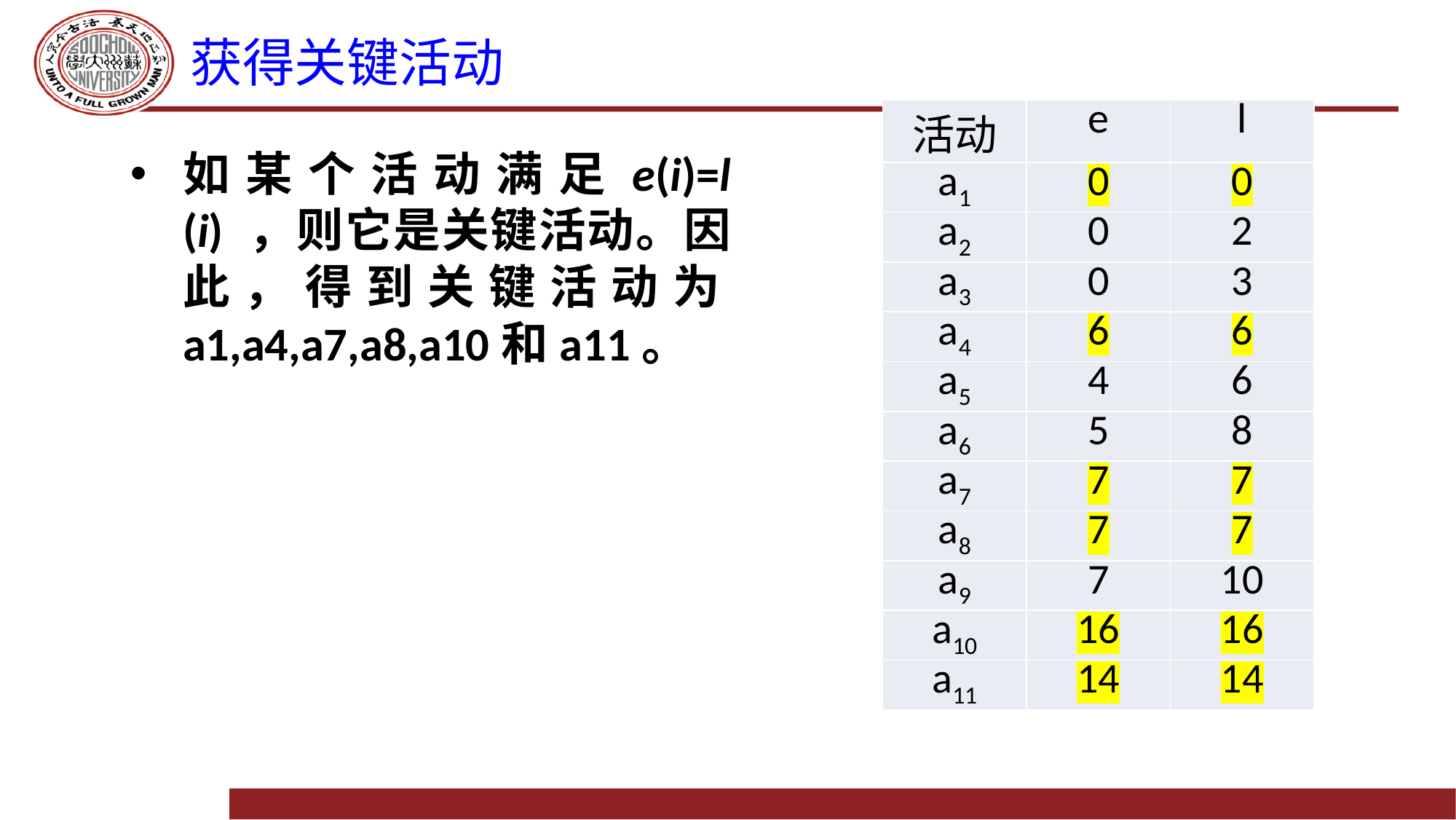

# 获得关键活动
| 活动 | e | l |
| --- | --- | --- |
| a1 | 0 | 0 |
| a2 | 0 | 2 |
| a3 | 0 | 3 |
| a4 | 6 | 6 |
| a5 | 4 | 6 |
| a6 | 5 | 8 |
| a7 | 7 | 7 |
| a8 | 7 | 7 |
| a9 | 7 | 10 |
| a10 | 16 | 16 |
| a11 | 14 | 14 |
如某个活动满足e(i)=l (i) ，则它是关键活动。因此，得到关键活动为a1,a4,a7,a8,a10和a11。